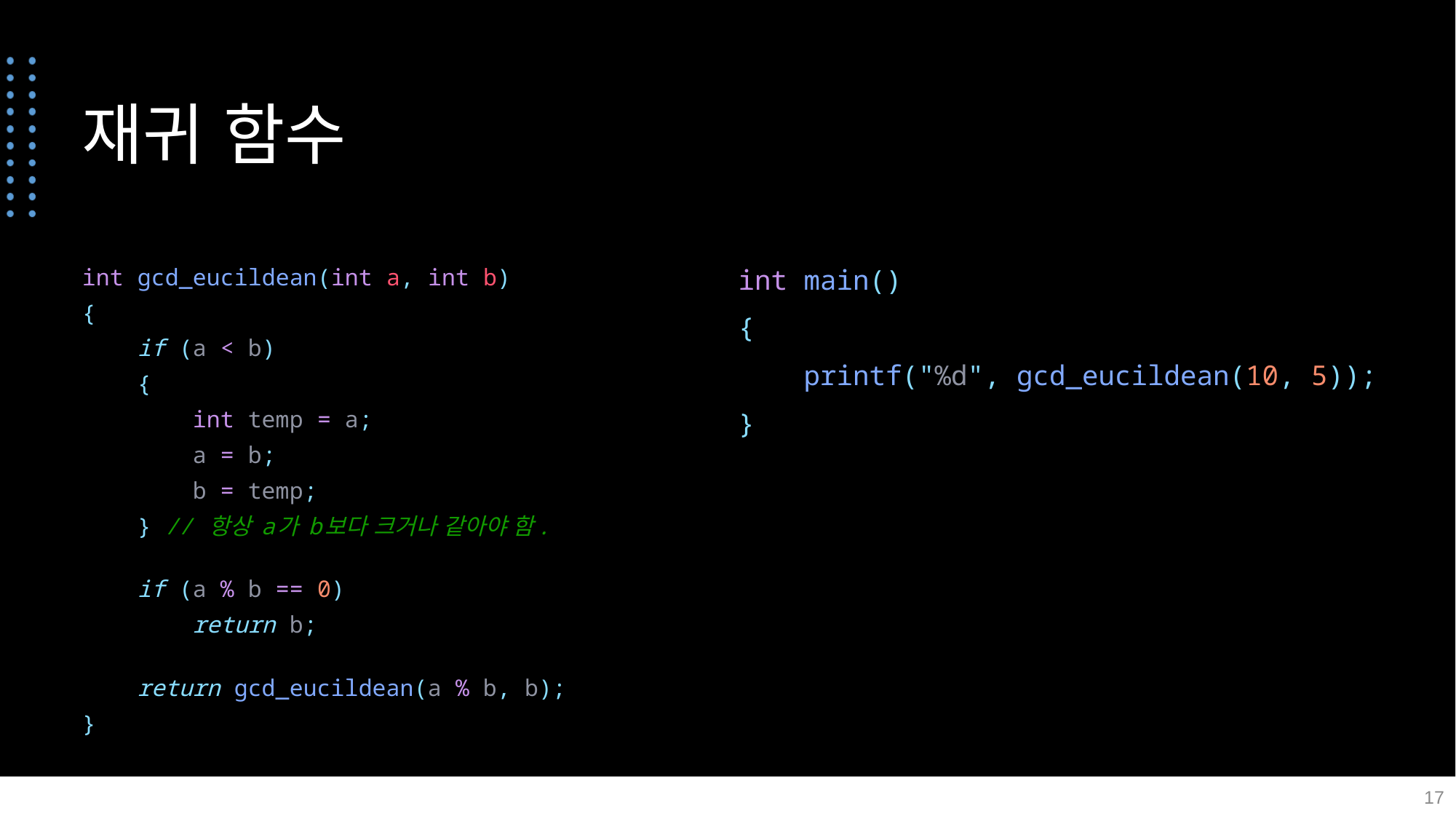

# 재귀 함수
int gcd_eucildean(int a, int b)
{
    if (a < b)
    {
        int temp = a;
        a = b;
        b = temp;
    } // 항상 a가 b보다 크거나 같아야 함.
    if (a % b == 0)
        return b;
    return gcd_eucildean(a % b, b);
}

int main()
{
    printf("%d", gcd_eucildean(10, 5));
}
17